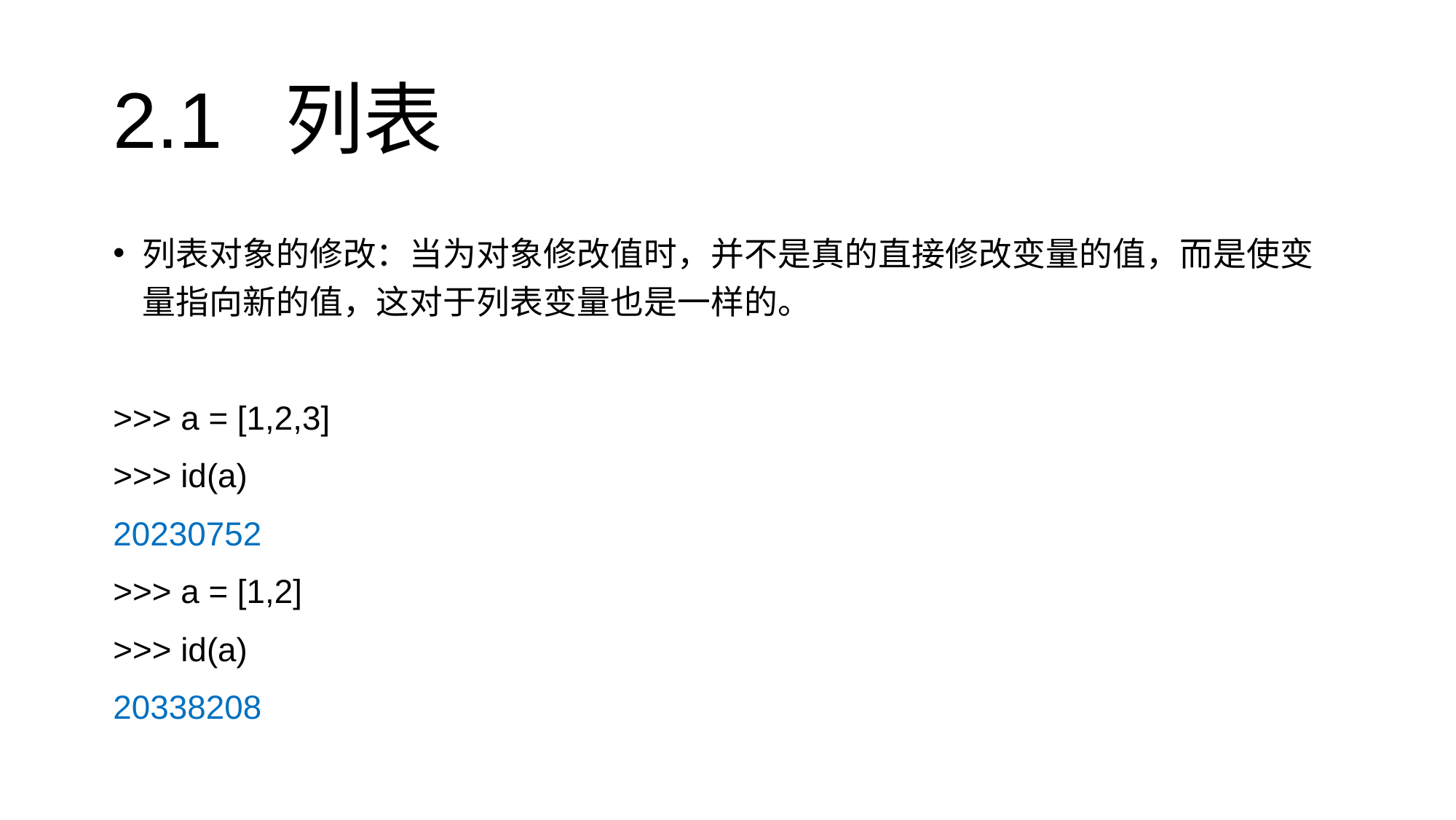

# 2.1  列表
列表对象的修改：当为对象修改值时，并不是真的直接修改变量的值，而是使变量指向新的值，这对于列表变量也是一样的。

>>> a = [1,2,3]
>>> id(a)
20230752
>>> a = [1,2]
>>> id(a)
20338208